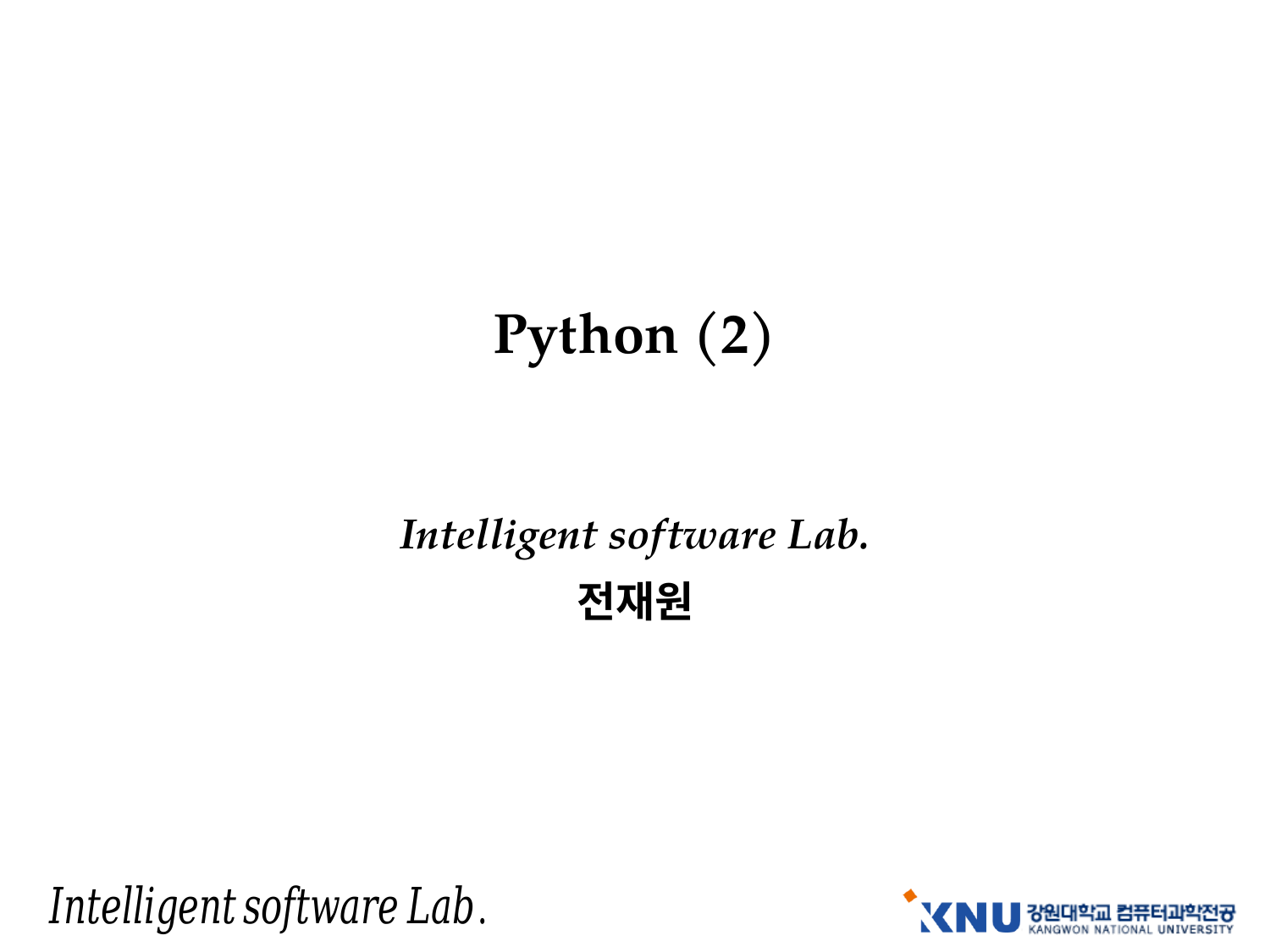

# Python (2)
Intelligent software Lab.
전재원